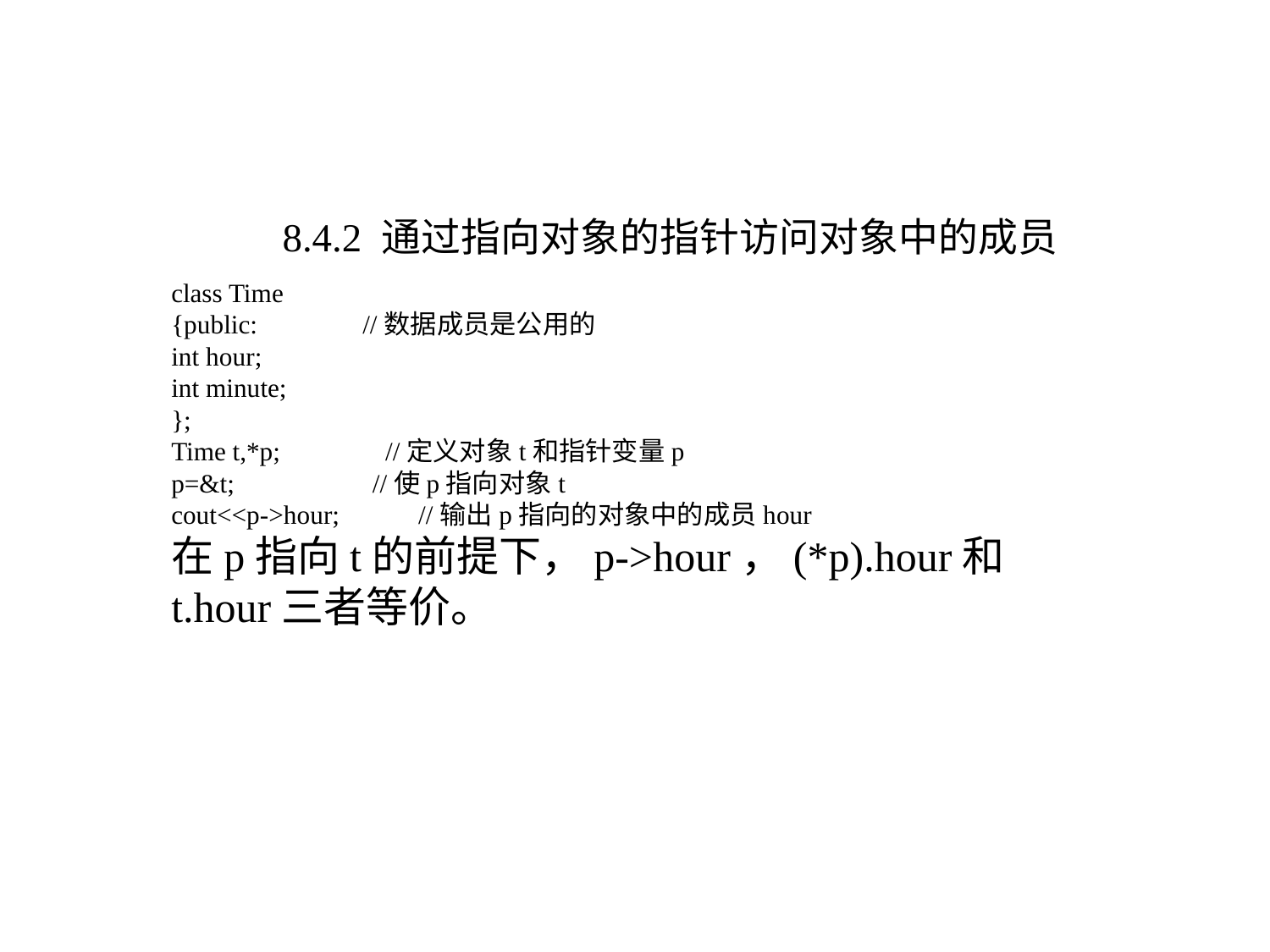

8.4.2 通过指向对象的指针访问对象中的成员
class Time
{public:                //数据成员是公用的
int hour;
int minute;
};
Time t,*p;                //定义对象t和指针变量p
p=&t;                     //使p指向对象t
cout<<p->hour;            //输出p指向的对象中的成员hour
在p指向t的前提下，p->hour，(*p).hour和t.hour三者等价。